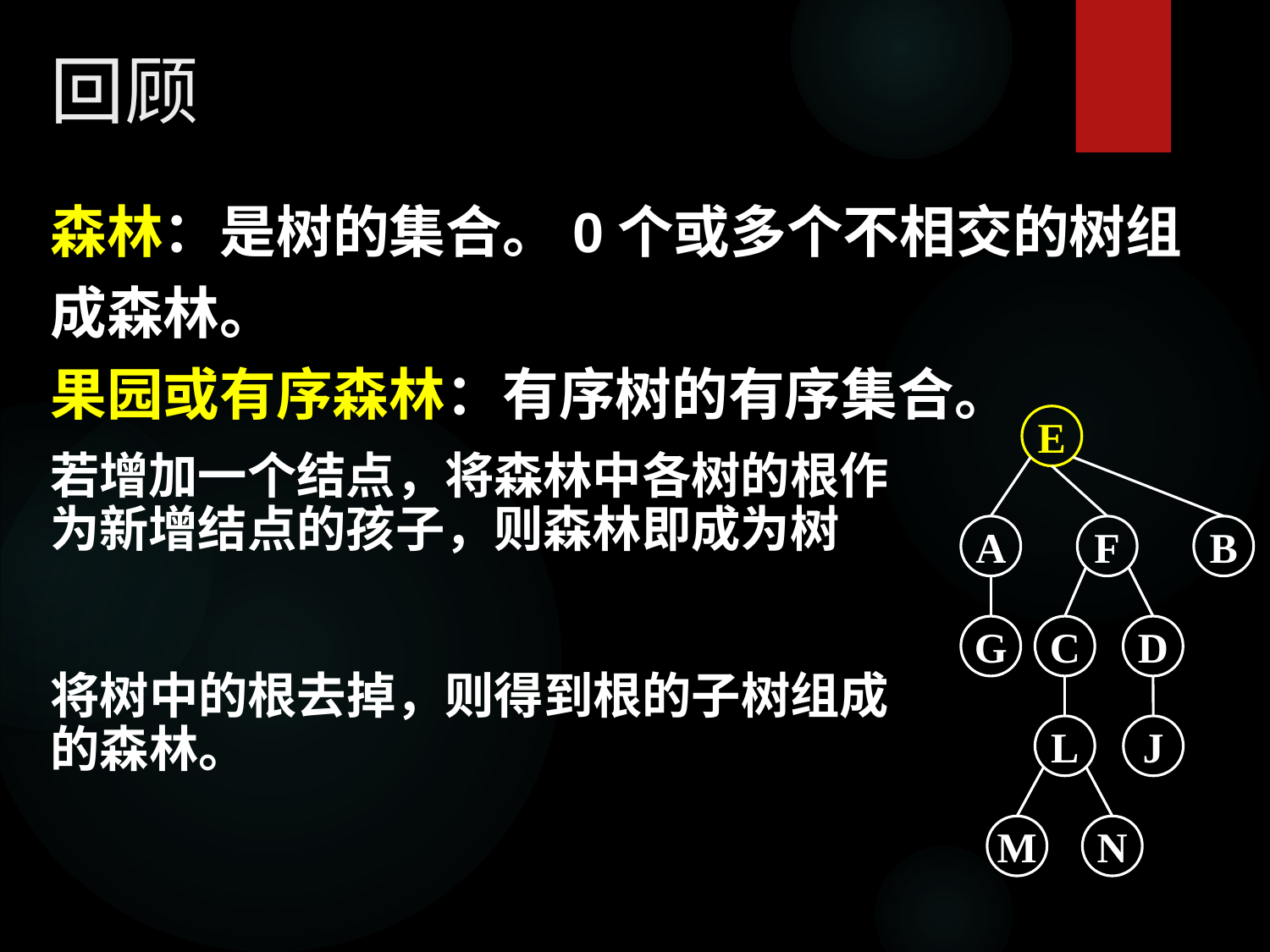

回顾
森林：是树的集合。0个或多个不相交的树组成森林。
果园或有序森林：有序树的有序集合。
E
若增加一个结点，将森林中各树的根作为新增结点的孩子，则森林即成为树
B
A
G
F
C
D
L
J
M
N
将树中的根去掉，则得到根的子树组成的森林。